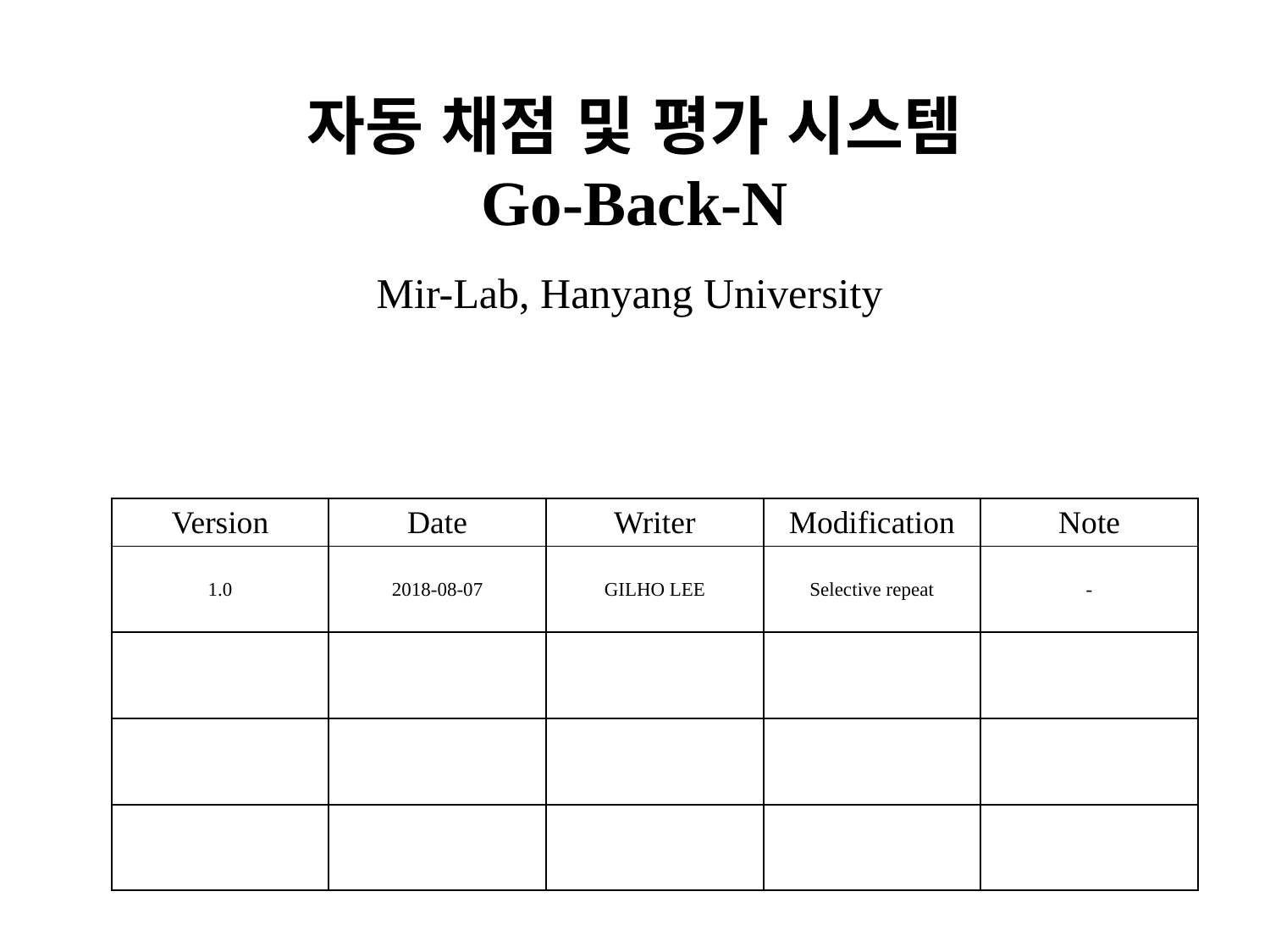

# 자동 채점 및 평가 시스템 Go-Back-N
Mir-Lab, Hanyang University
| Version | Date | Writer | Modification | Note |
| --- | --- | --- | --- | --- |
| 1.0 | 2018-08-07 | GILHO LEE | Selective repeat | - |
|  |  |  |  |  |
|  |  |  |  |  |
|  |  |  |  |  |